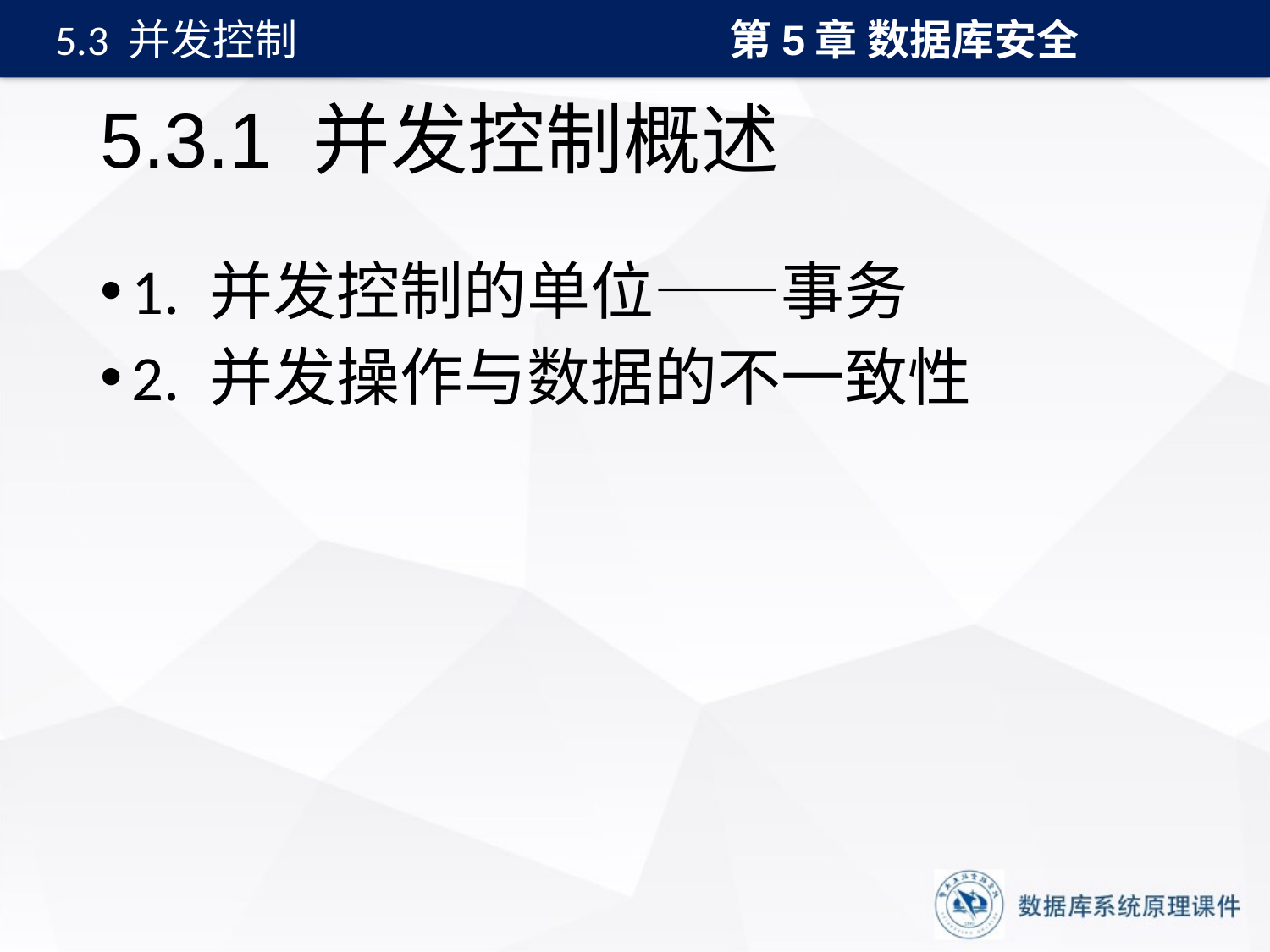

第5章 数据库安全
5.3 并发控制
# 5.3.1 并发控制概述
1. 并发控制的单位——事务
2. 并发操作与数据的不一致性